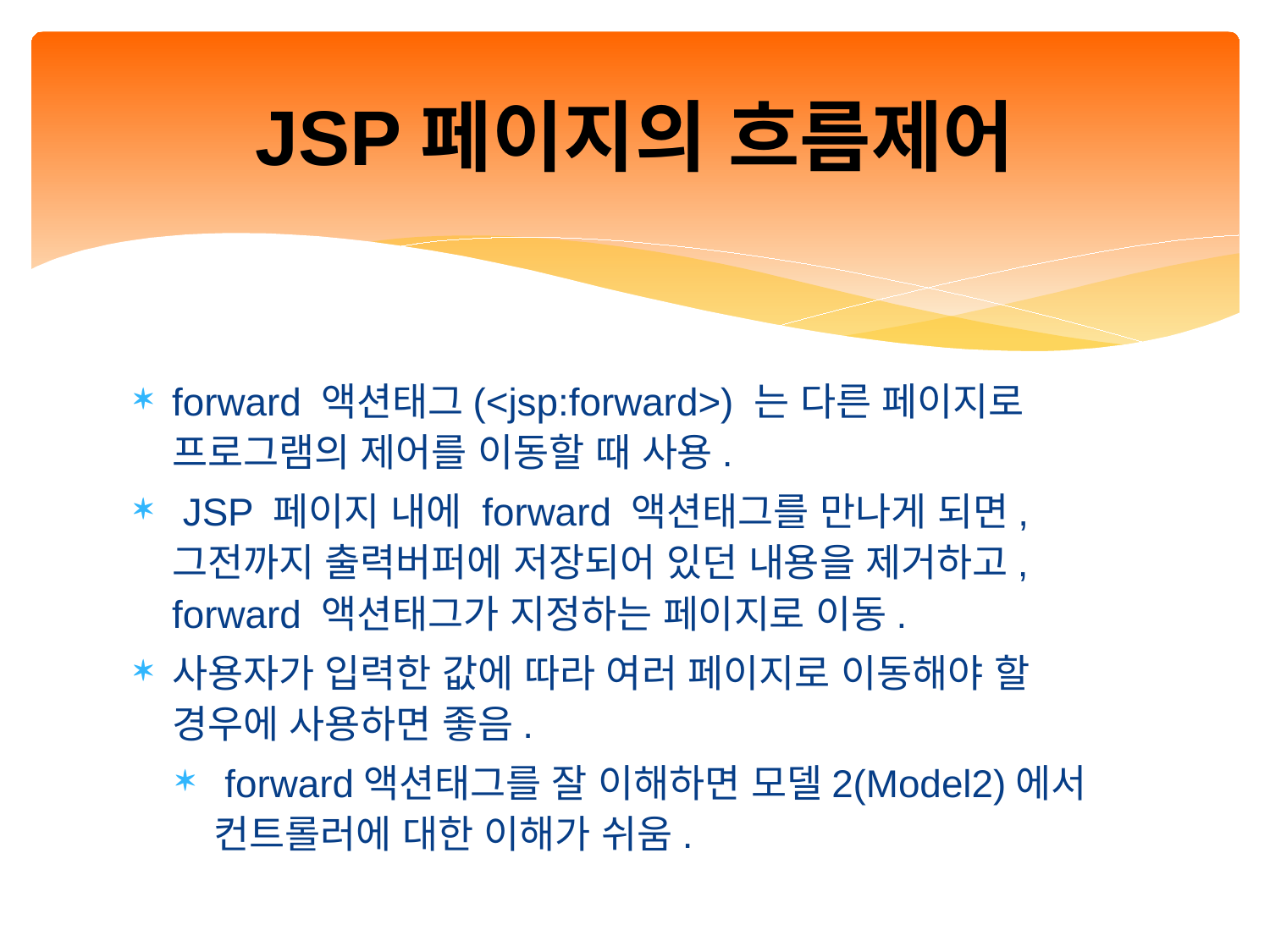

# JSP페이지의 흐름제어
forward 액션태그(<jsp:forward>) 는 다른 페이지로 프로그램의 제어를 이동할 때 사용.
 JSP 페이지 내에 forward 액션태그를 만나게 되면, 그전까지 출력버퍼에 저장되어 있던 내용을 제거하고, forward 액션태그가 지정하는 페이지로 이동.
사용자가 입력한 값에 따라 여러 페이지로 이동해야 할 경우에 사용하면 좋음.
 forward액션태그를 잘 이해하면 모델2(Model2)에서 컨트롤러에 대한 이해가 쉬움.